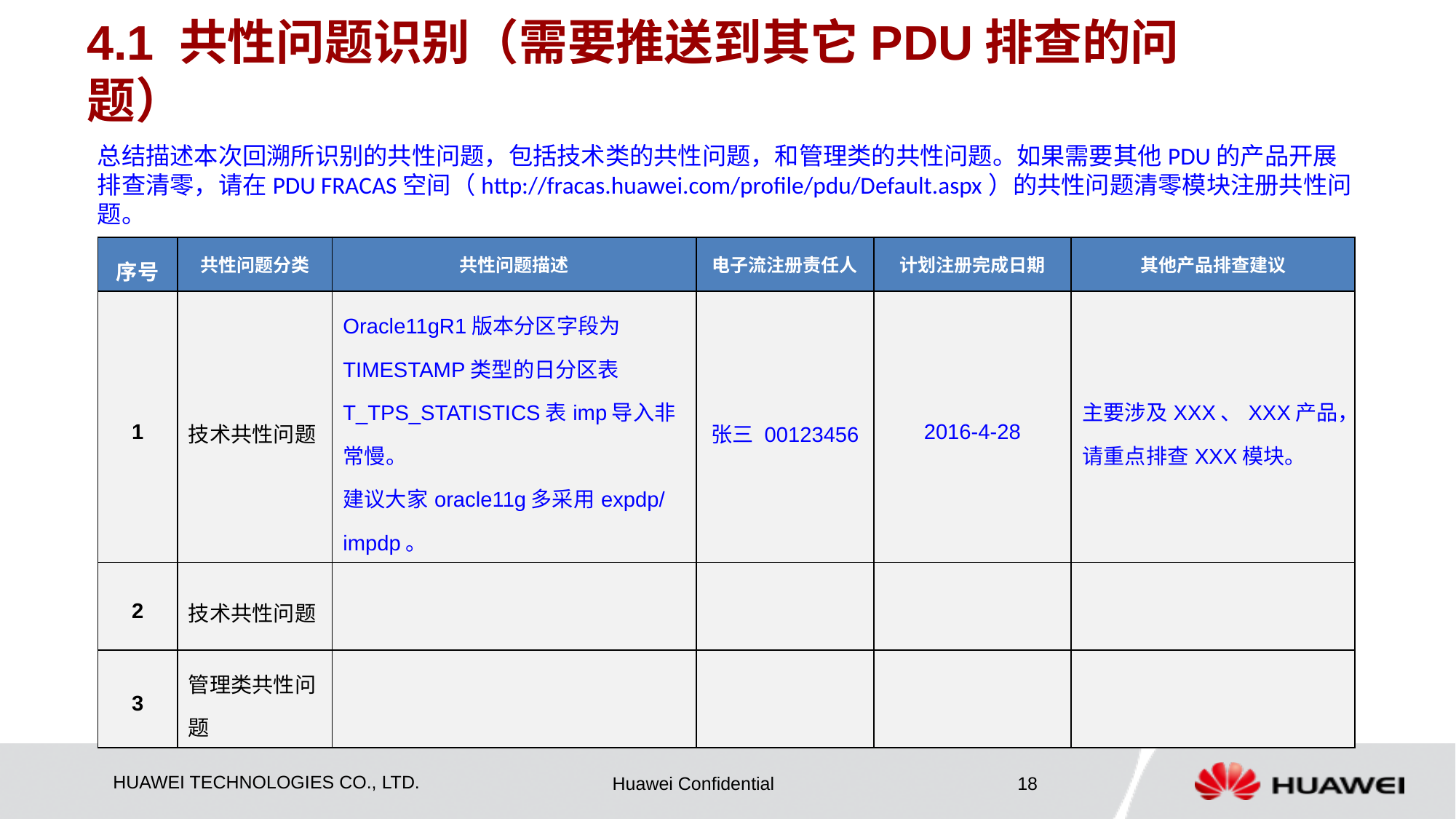

# 4.1 共性问题识别（需要推送到其它PDU排查的问题）
总结描述本次回溯所识别的共性问题，包括技术类的共性问题，和管理类的共性问题。如果需要其他PDU的产品开展排查清零，请在PDU FRACAS空间（http://fracas.huawei.com/profile/pdu/Default.aspx）的共性问题清零模块注册共性问题。
| 序号 | 共性问题分类 | 共性问题描述 | 电子流注册责任人 | 计划注册完成日期 | 其他产品排查建议 |
| --- | --- | --- | --- | --- | --- |
| 1 | 技术共性问题 | Oracle11gR1版本分区字段为TIMESTAMP类型的日分区表T\_TPS\_STATISTICS表imp导入非常慢。 建议大家oracle11g多采用expdp/impdp。 | 张三 00123456 | 2016-4-28 | 主要涉及XXX、XXX产品，请重点排查XXX模块。 |
| 2 | 技术共性问题 |  |  |  |  |
| 3 | 管理类共性问题 |  |  |  |  |